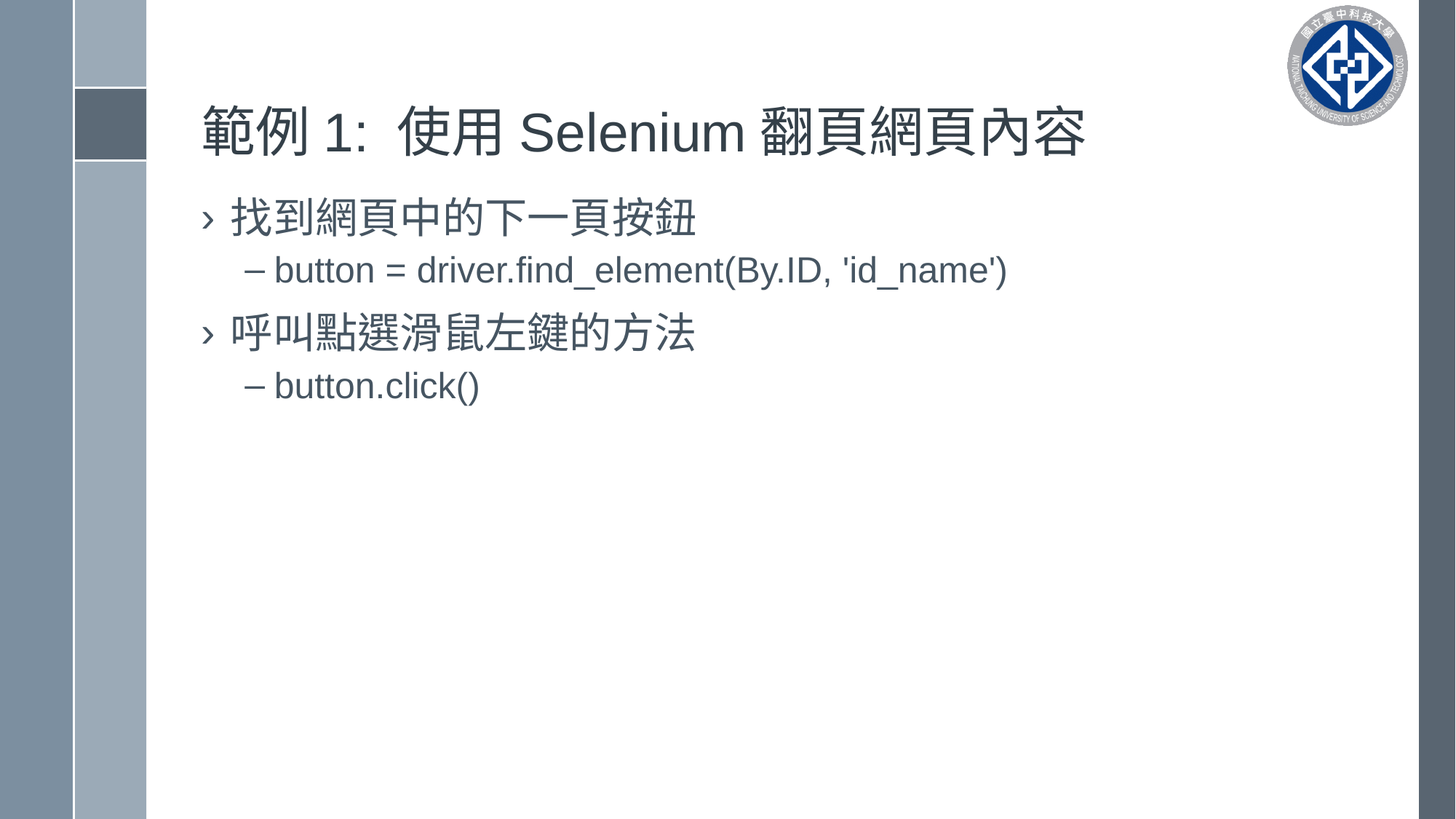

# 範例1: 使用Selenium翻頁網頁內容
找到網頁中的下一頁按鈕
button = driver.find_element(By.ID, 'id_name')
呼叫點選滑鼠左鍵的方法
button.click()